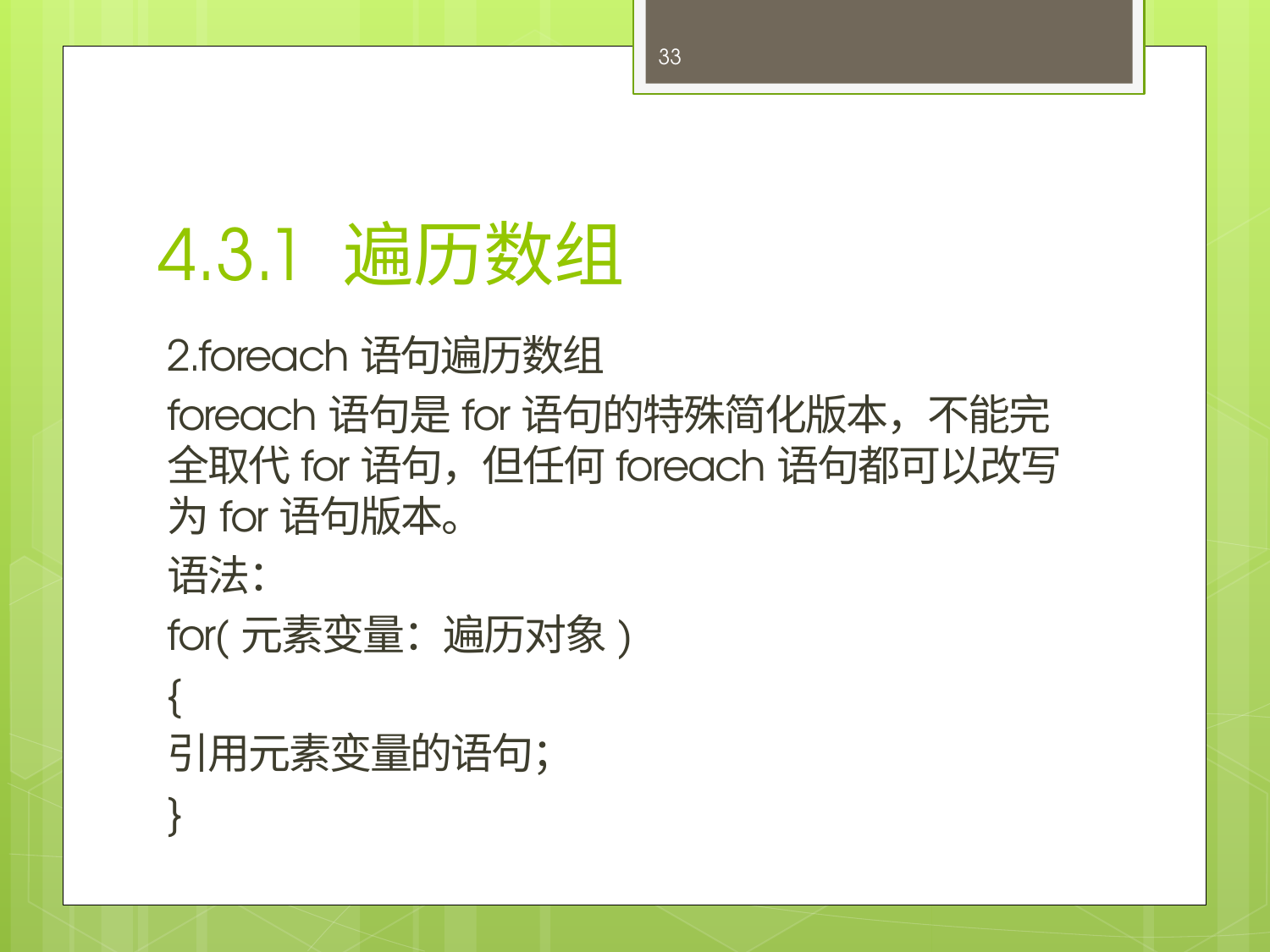

33
# 4.3.1 遍历数组
2.foreach语句遍历数组
foreach语句是for语句的特殊简化版本，不能完全取代for语句，但任何foreach语句都可以改写为for语句版本。
语法：
for(元素变量：遍历对象)
{
引用元素变量的语句；
}